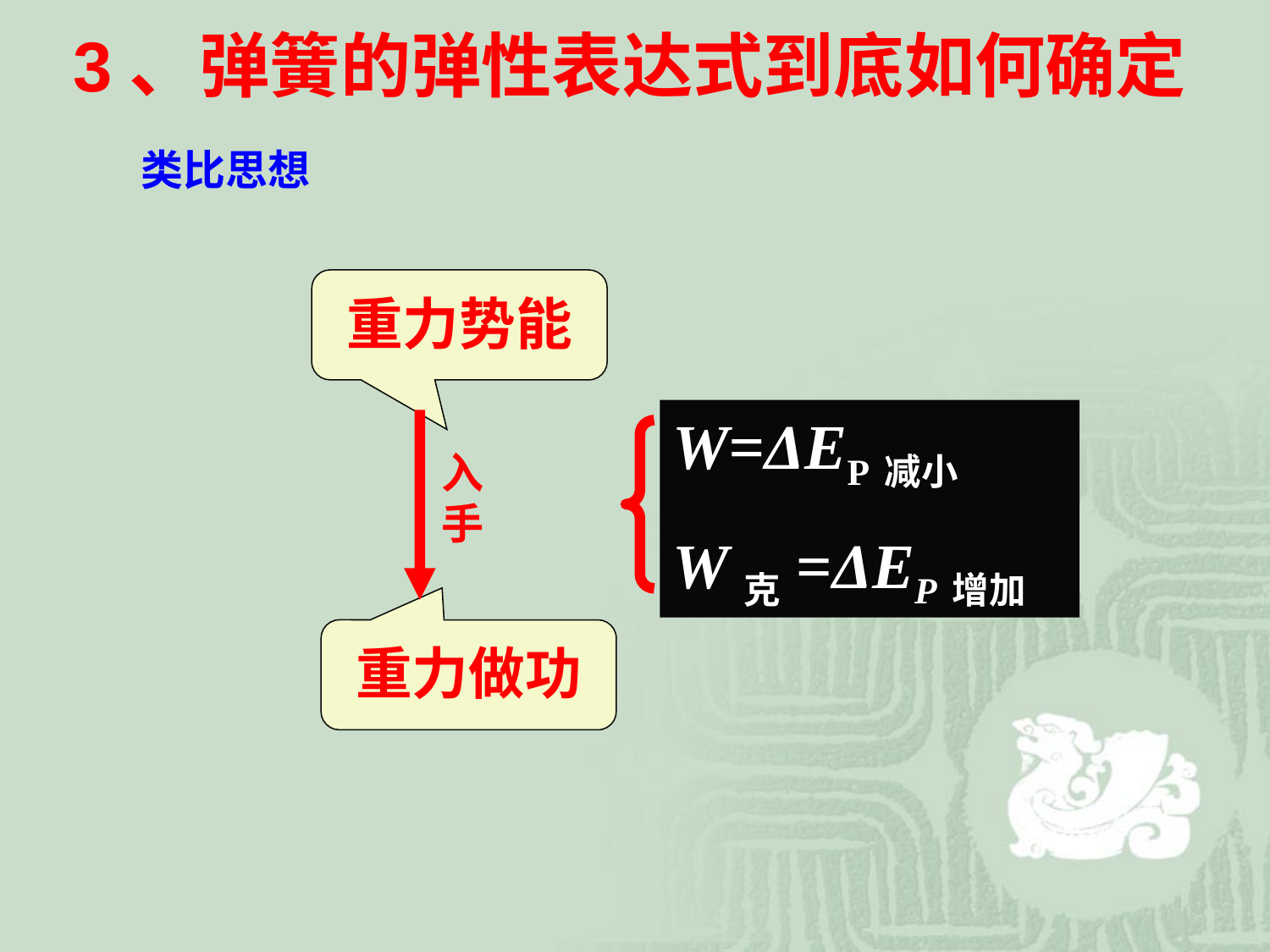

3、弹簧的弹性表达式到底如何确定
类比思想
重力势能
W=ΔEP减小
W克=ΔEP增加

入手

重力做功